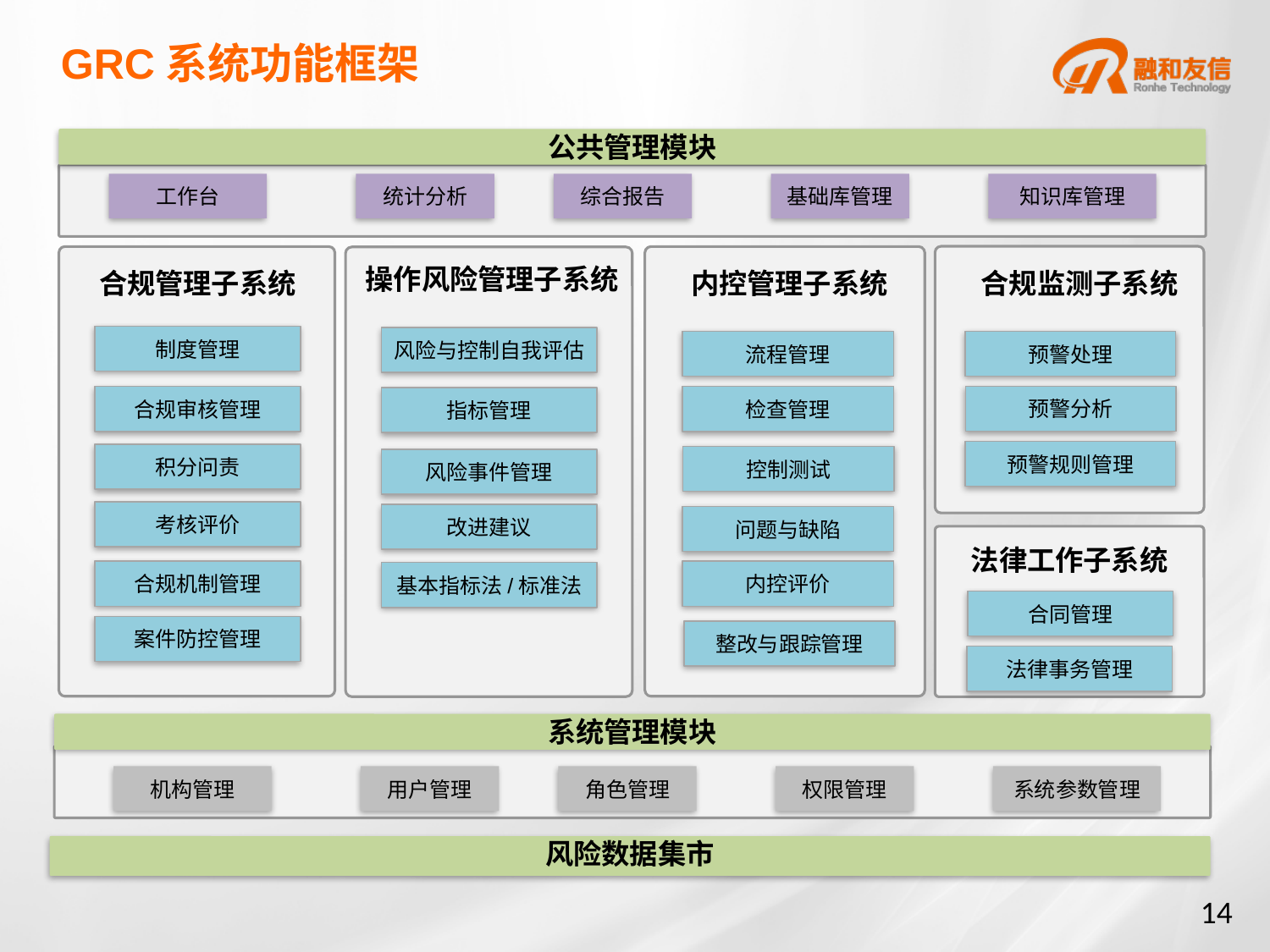

# GRC系统功能框架
公共管理模块

工作台
统计分析
综合报告
基础库管理
知识库管理

操作风险管理子系统
内控管理子系统
合规监测子系统
合规管理子系统
制度管理
风险与控制自我评估
流程管理
预警处理
预警分析
合规审核管理
检查管理
指标管理
预警规则管理
积分问责
控制测试
风险事件管理
考核评价
改进建议
问题与缺陷

法律工作子系统
合规机制管理
内控评价
基本指标法/标准法
合同管理
案件防控管理
整改与跟踪管理
法律事务管理
系统管理模块

机构管理
用户管理
角色管理
权限管理
系统参数管理
风险数据集市
14